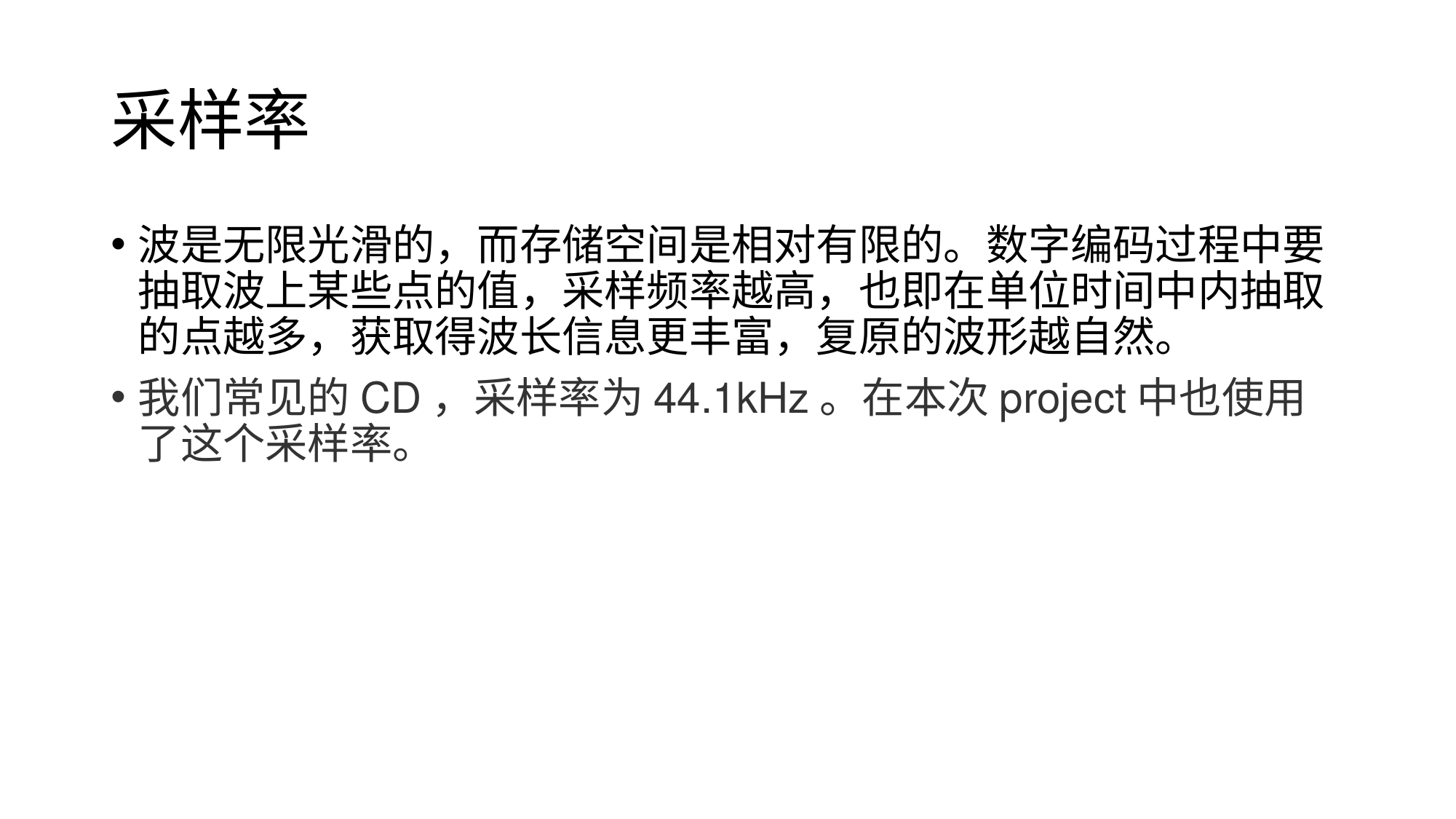

# 采样率
波是无限光滑的，而存储空间是相对有限的。数字编码过程中要抽取波上某些点的值，采样频率越高，也即在单位时间中内抽取的点越多，获取得波长信息更丰富，复原的波形越自然。
我们常见的CD，采样率为44.1kHz。在本次project中也使用了这个采样率。